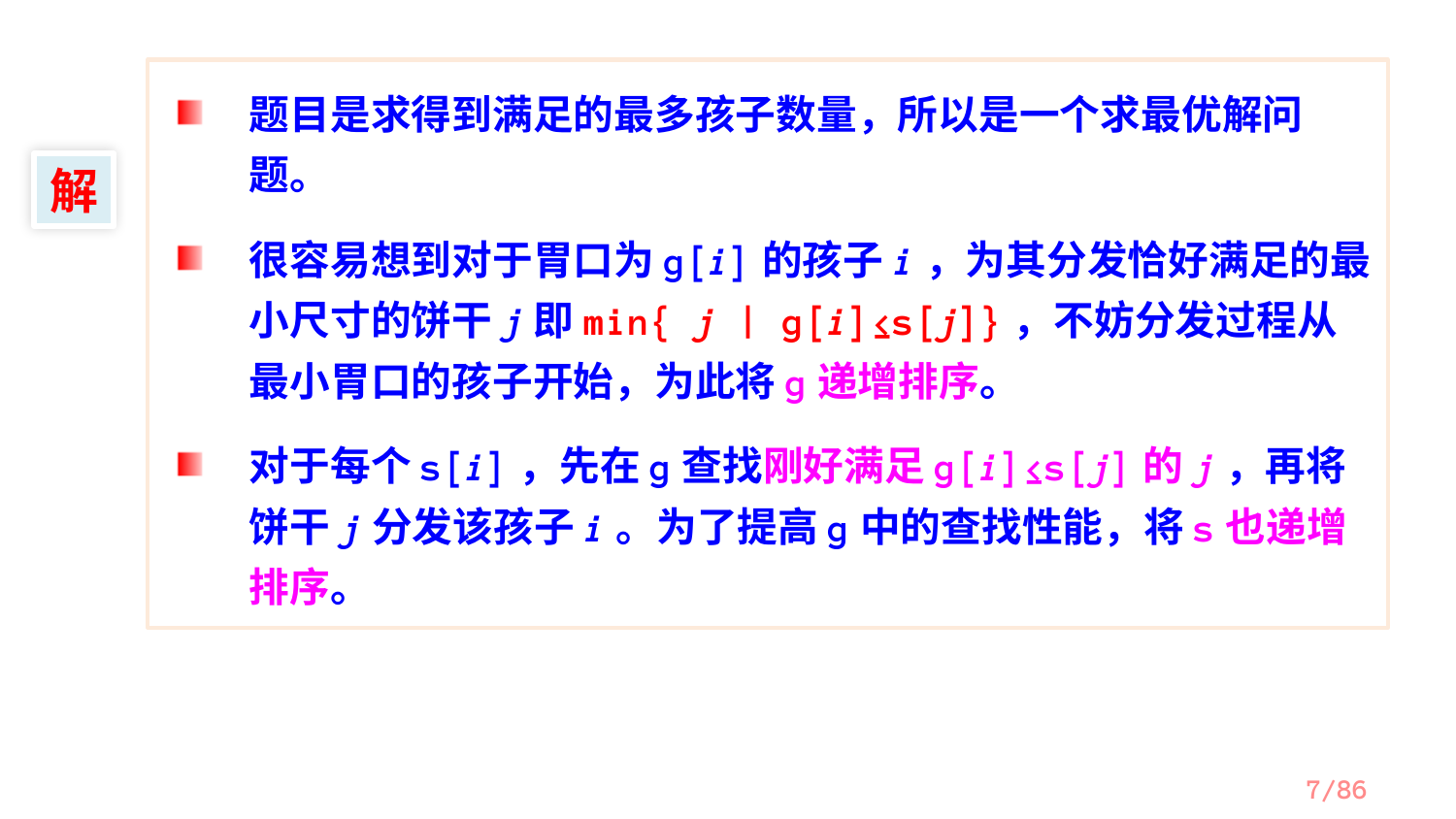

题目是求得到满足的最多孩子数量，所以是一个求最优解问题。
很容易想到对于胃口为g[i]的孩子i，为其分发恰好满足的最小尺寸的饼干j即min{ j | g[i]≤s[j]}，不妨分发过程从最小胃口的孩子开始，为此将g递增排序。
对于每个s[i]，先在g查找刚好满足g[i]≤s[j]的j，再将饼干j分发该孩子i。为了提高g中的查找性能，将s也递增排序。
解
7/86